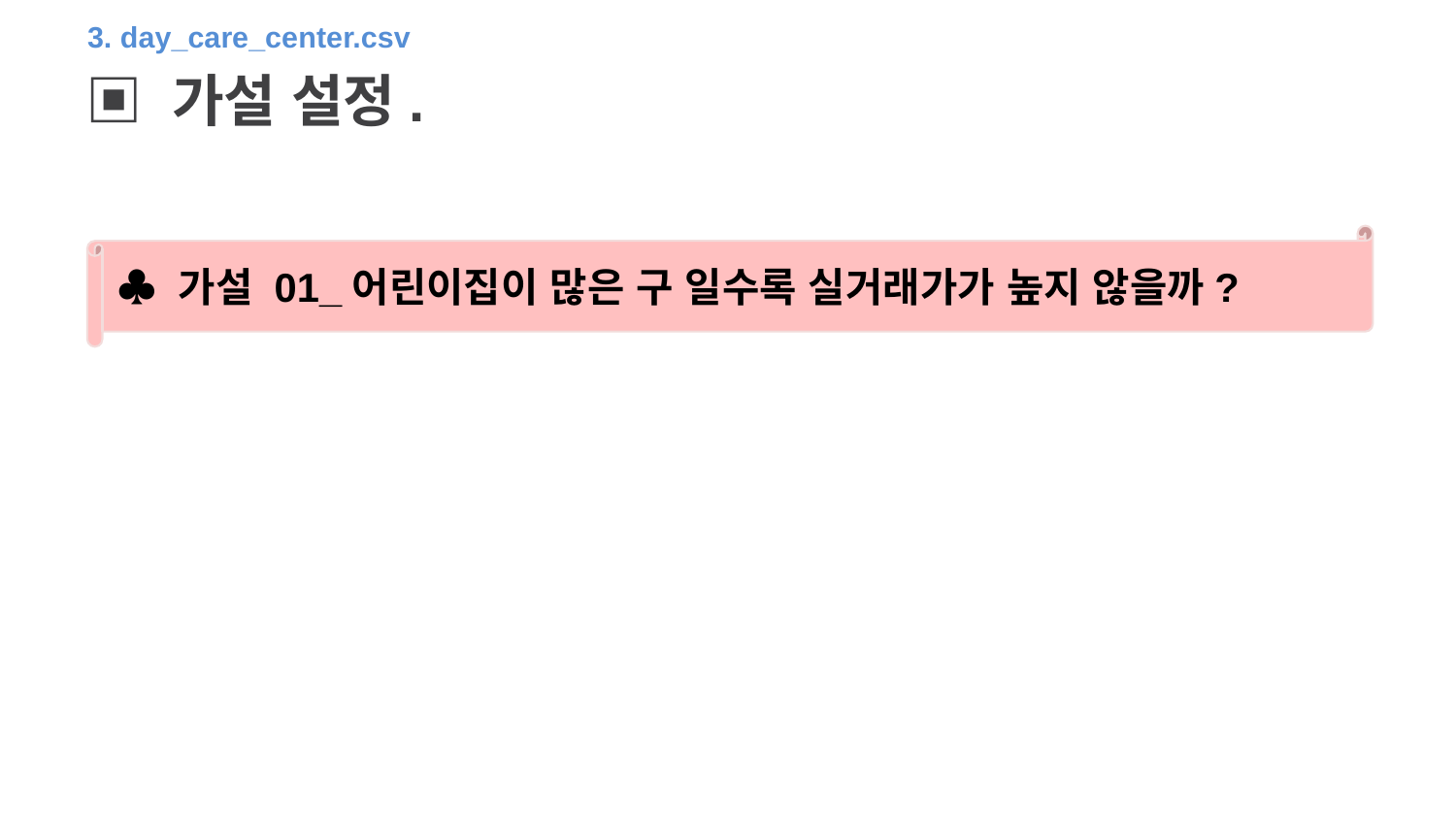

# 3. day_care_center.csv
▣ 가설 설정.
♣ 가설 01_어린이집이 많은 구 일수록 실거래가가 높지 않을까?